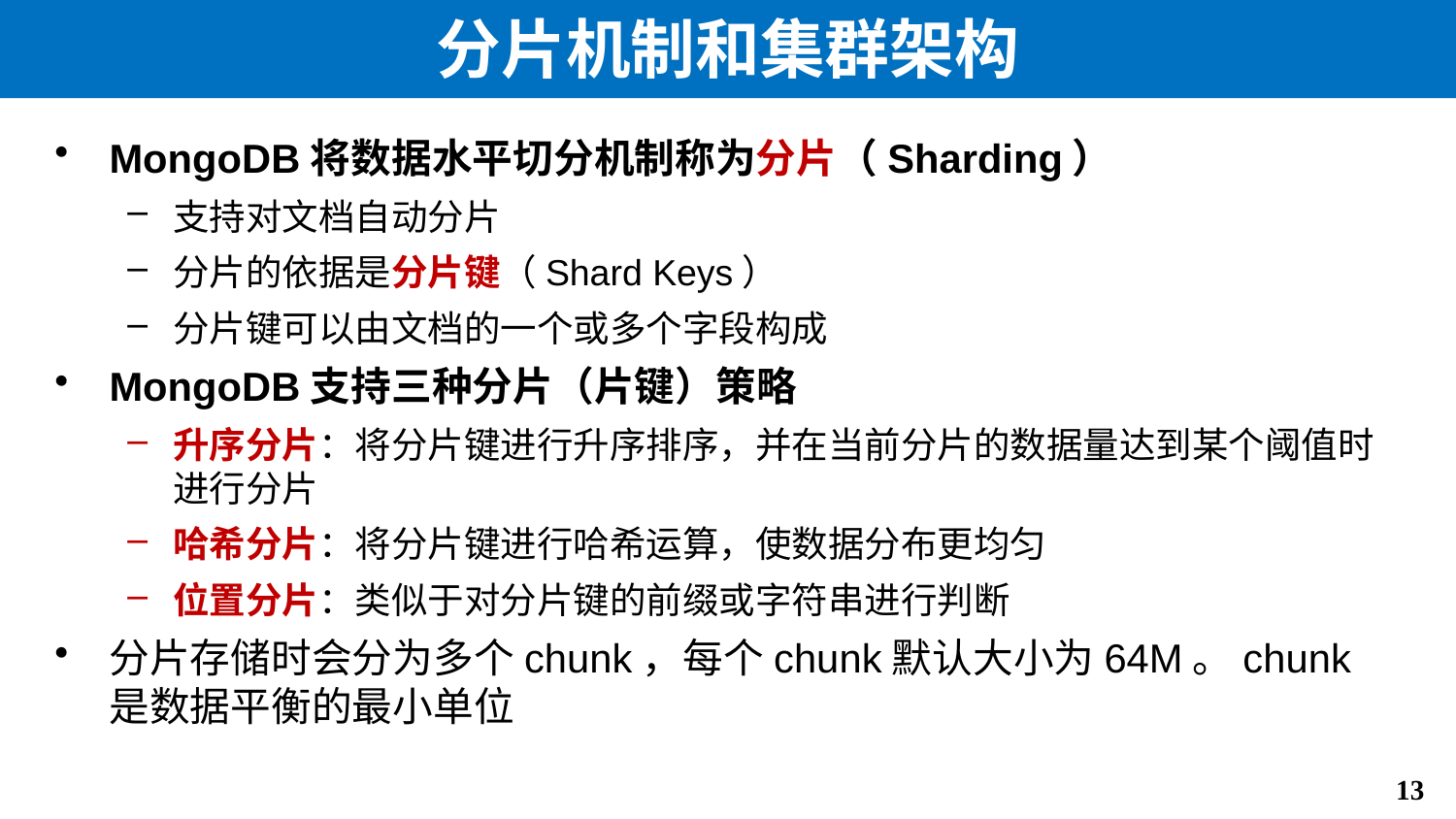

# 分片机制和集群架构
MongoDB将数据水平切分机制称为分片（Sharding）
支持对文档自动分片
分片的依据是分片键（Shard Keys）
分片键可以由文档的一个或多个字段构成
MongoDB支持三种分片（片键）策略
升序分片：将分片键进行升序排序，并在当前分片的数据量达到某个阈值时进行分片
哈希分片：将分片键进行哈希运算，使数据分布更均匀
位置分片：类似于对分片键的前缀或字符串进行判断
分片存储时会分为多个chunk，每个chunk默认大小为64M。chunk是数据平衡的最小单位